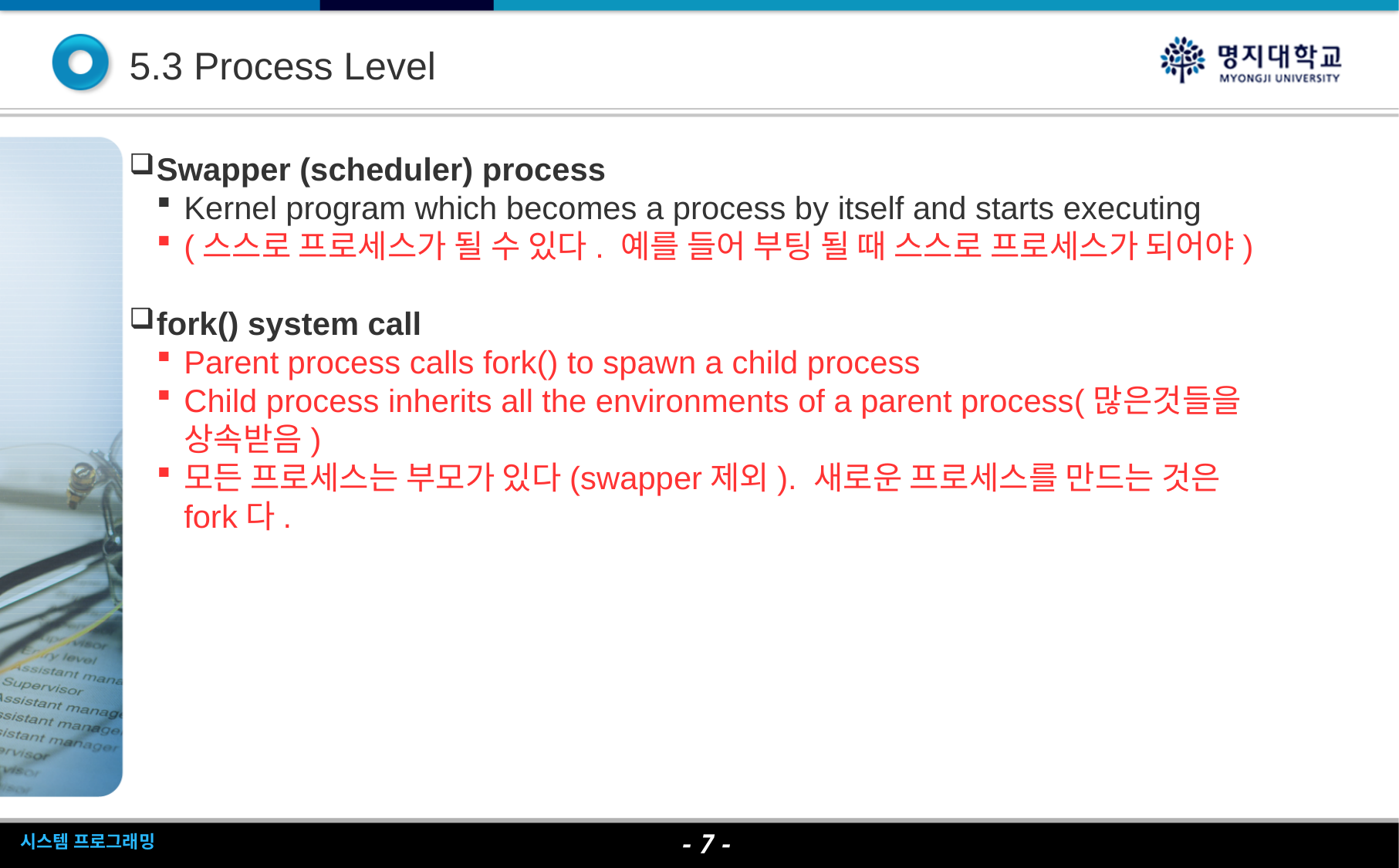

5.3 Process Level
Swapper (scheduler) process
Kernel program which becomes a process by itself and starts executing
(스스로 프로세스가 될 수 있다. 예를 들어 부팅 될 때 스스로 프로세스가 되어야)

fork() system call
Parent process calls fork() to spawn a child process
Child process inherits all the environments of a parent process(많은것들을 상속받음)
모든 프로세스는 부모가 있다(swapper제외). 새로운 프로세스를 만드는 것은 fork다.
- 7 -